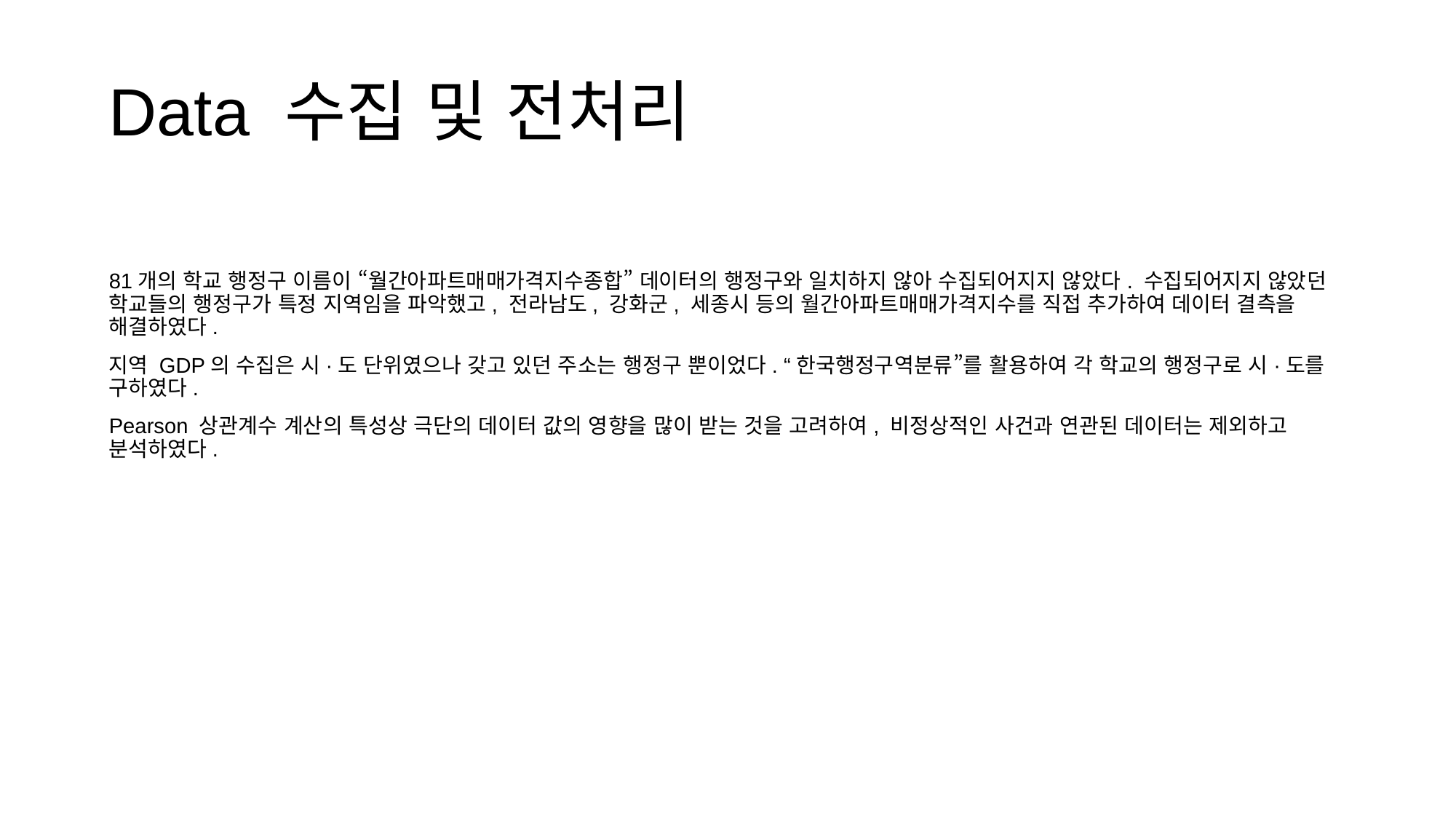

# Data 수집 및 전처리

81개의 학교 행정구 이름이 “월간아파트매매가격지수종합” 데이터의 행정구와 일치하지 않아 수집되어지지 않았다. 수집되어지지 않았던 학교들의 행정구가 특정 지역임을 파악했고, 전라남도, 강화군, 세종시 등의 월간아파트매매가격지수를 직접 추가하여 데이터 결측을 해결하였다.
지역 GDP의 수집은 시·도 단위였으나 갖고 있던 주소는 행정구 뿐이었다. “한국행정구역분류”를 활용하여 각 학교의 행정구로 시·도를 구하였다.
Pearson 상관계수 계산의 특성상 극단의 데이터 값의 영향을 많이 받는 것을 고려하여, 비정상적인 사건과 연관된 데이터는 제외하고 분석하였다.